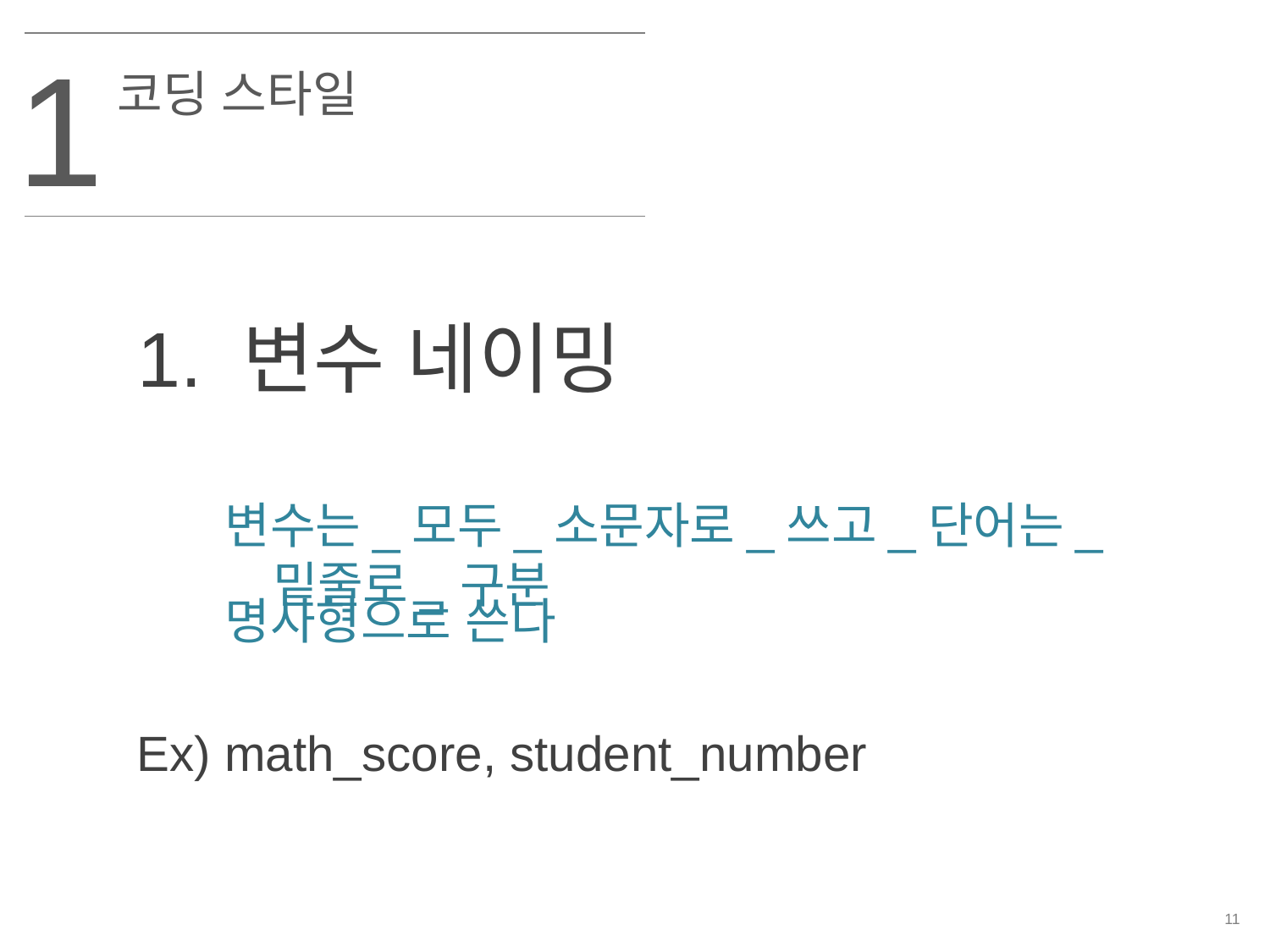

1
코딩 스타일
1. 변수 네이밍
변수는_모두_소문자로_쓰고_단어는_밑줄로_구분
명사형으로 쓴다
Ex) math_score, student_number